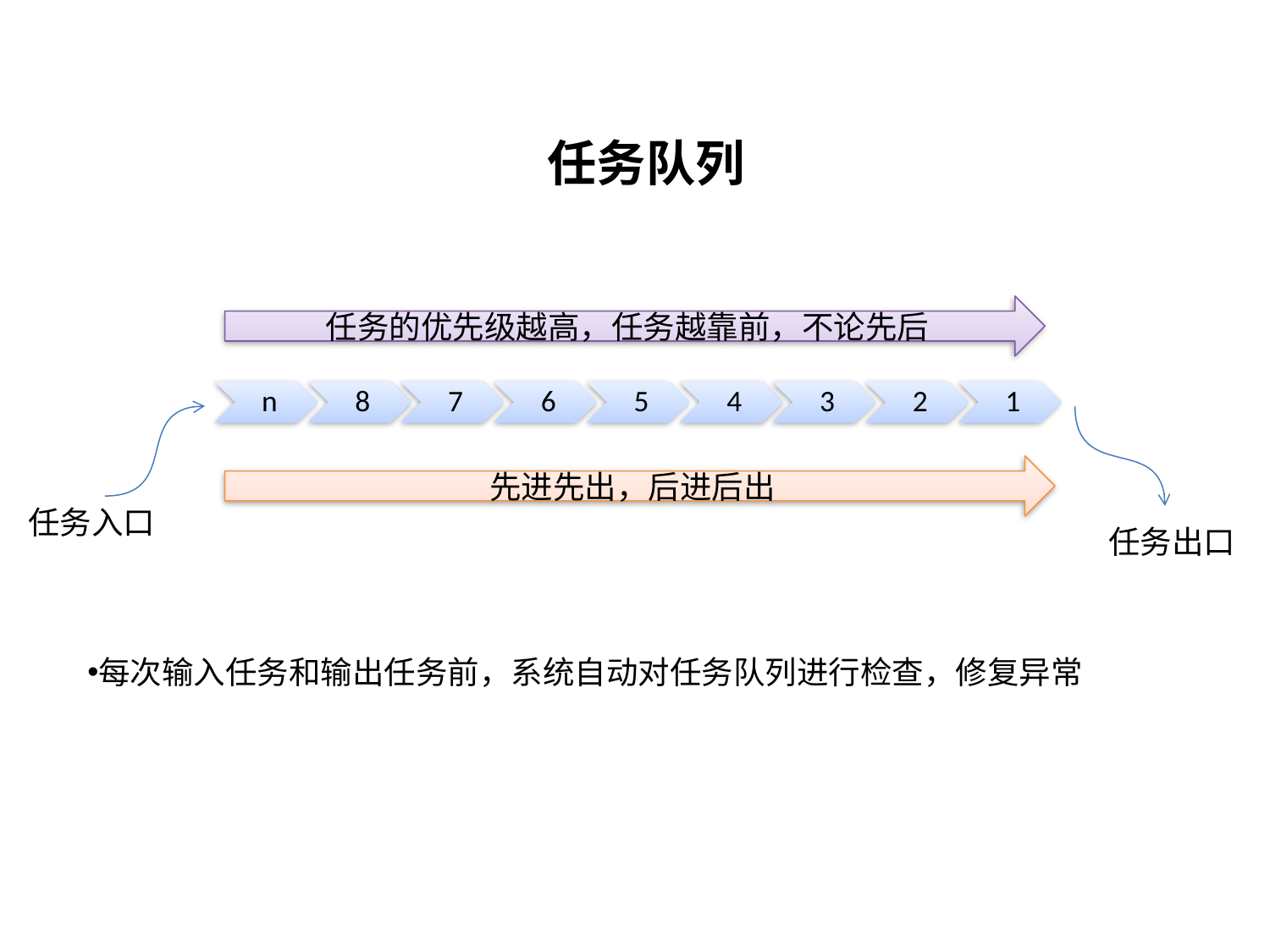

任务队列
n
8
7
6
5
4
3
2
1
任务的优先级越高，任务越靠前，不论先后
先进先出，后进后出
任务入口
任务出口
每次输入任务和输出任务前，系统自动对任务队列进行检查，修复异常